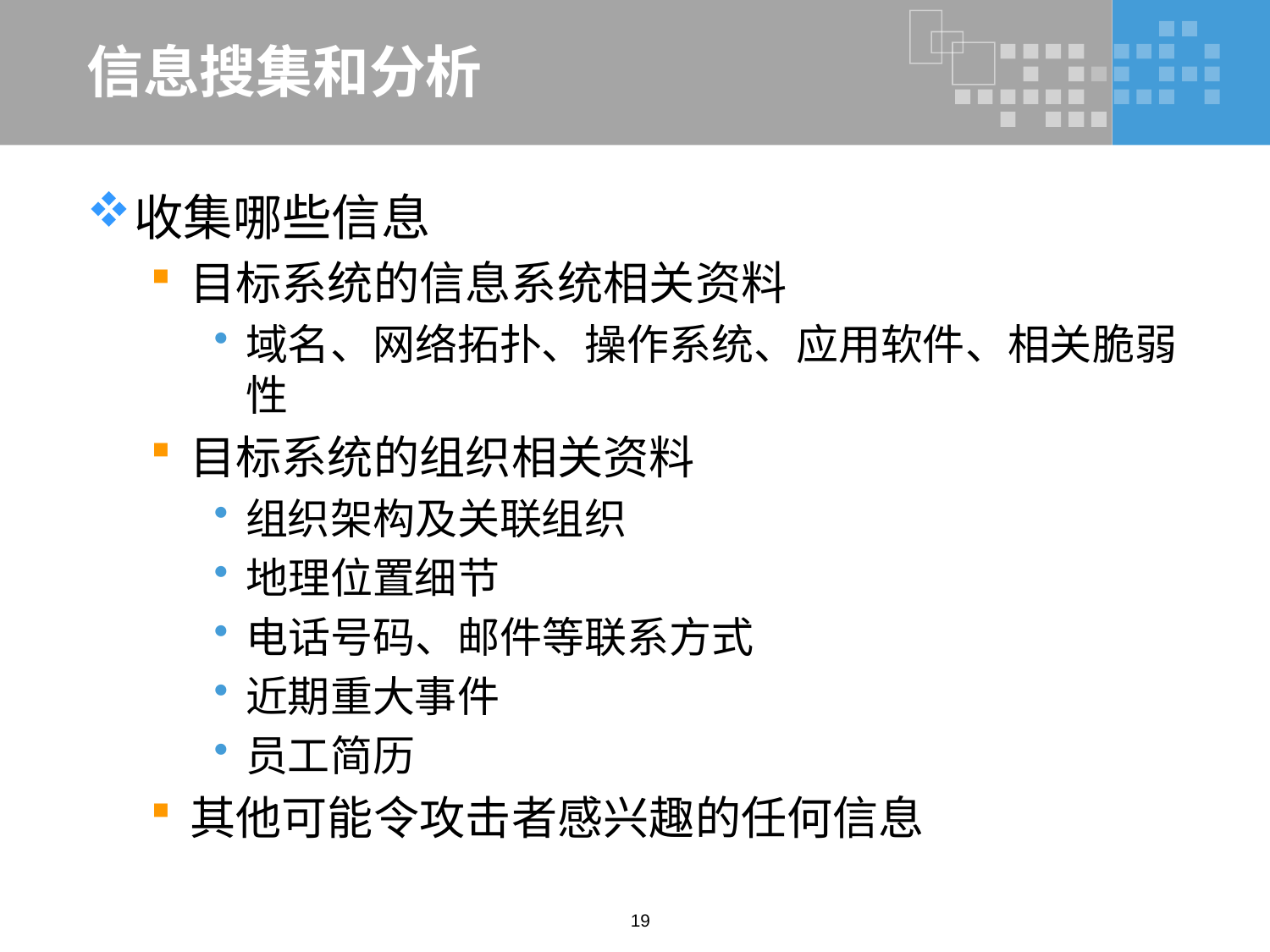

# 信息搜集和分析
收集哪些信息
目标系统的信息系统相关资料
域名、网络拓扑、操作系统、应用软件、相关脆弱性
目标系统的组织相关资料
组织架构及关联组织
地理位置细节
电话号码、邮件等联系方式
近期重大事件
员工简历
其他可能令攻击者感兴趣的任何信息

19